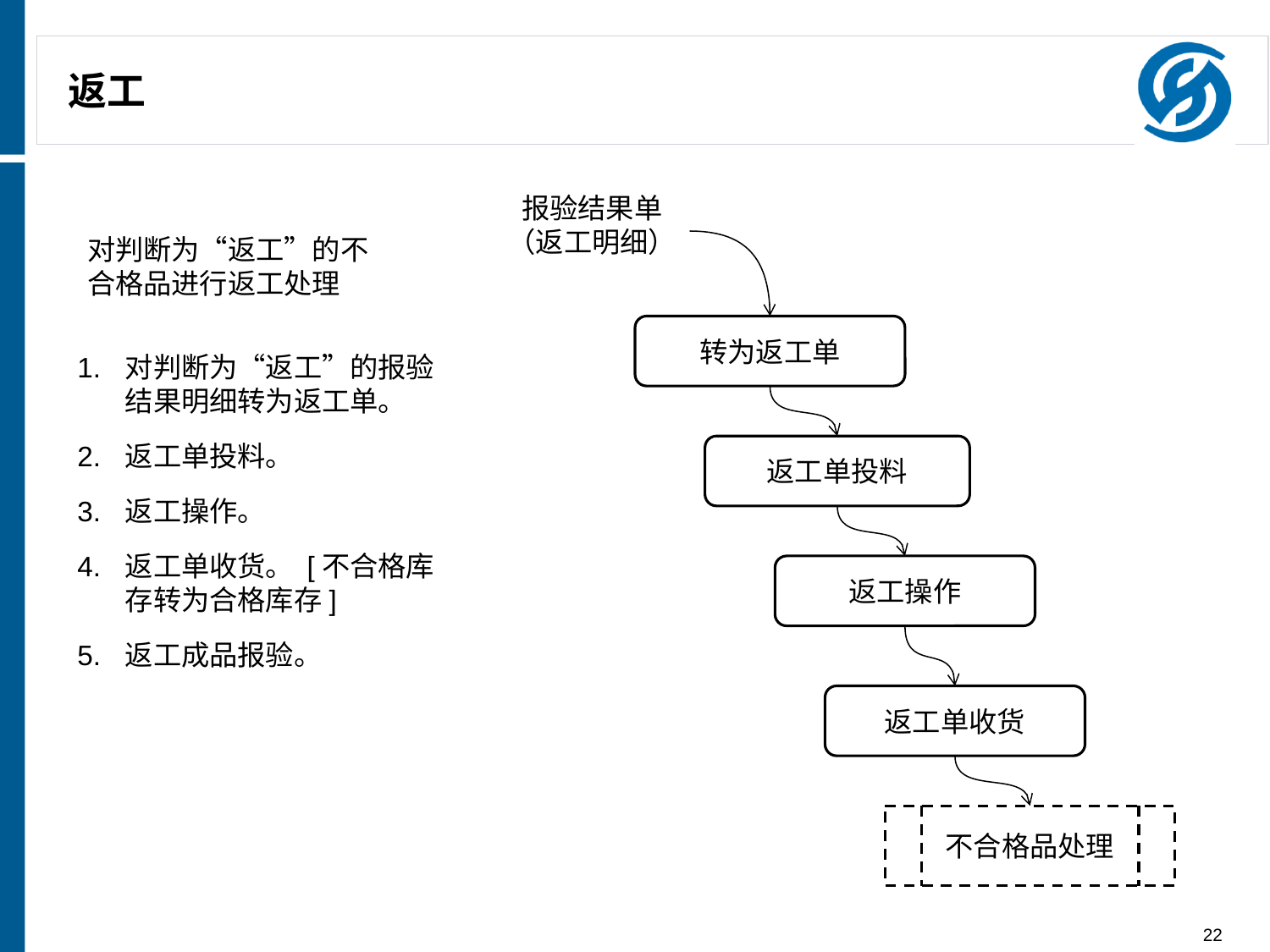

# 返工
报验结果单（返工明细）
对判断为“返工”的不合格品进行返工处理
转为返工单
对判断为“返工”的报验结果明细转为返工单。
返工单投料。
返工操作。
返工单收货。 [不合格库存转为合格库存]
返工成品报验。
返工单投料
返工操作

返工单收货

不合格品处理
22